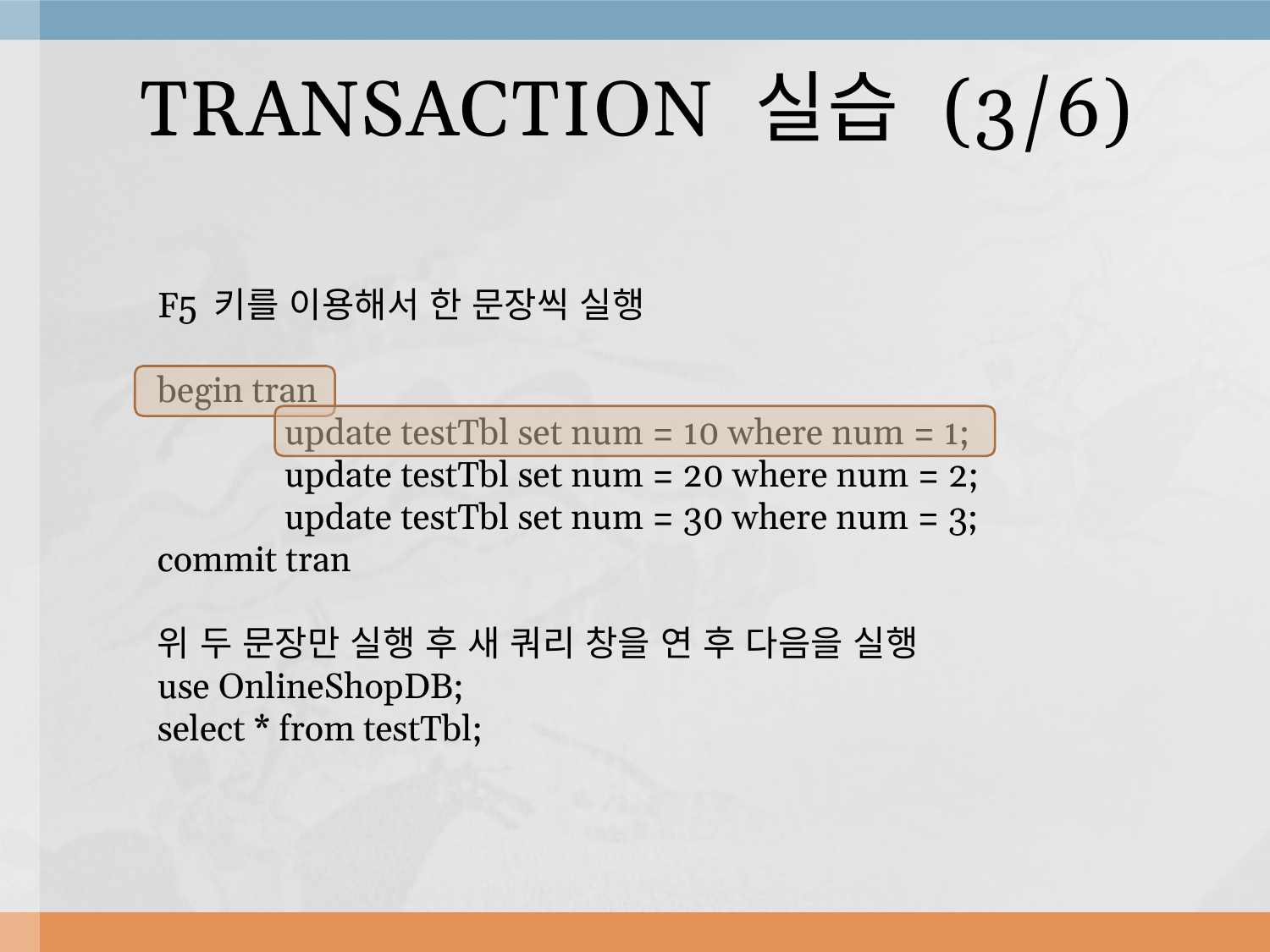

# TRANSACTION 실습 (3/6)
F5 키를 이용해서 한 문장씩 실행

begin tran
	update testTbl set num = 10 where num = 1;
	update testTbl set num = 20 where num = 2;
	update testTbl set num = 30 where num = 3;
commit tran

위 두 문장만 실행 후 새 쿼리 창을 연 후 다음을 실행
use OnlineShopDB;
select * from testTbl;